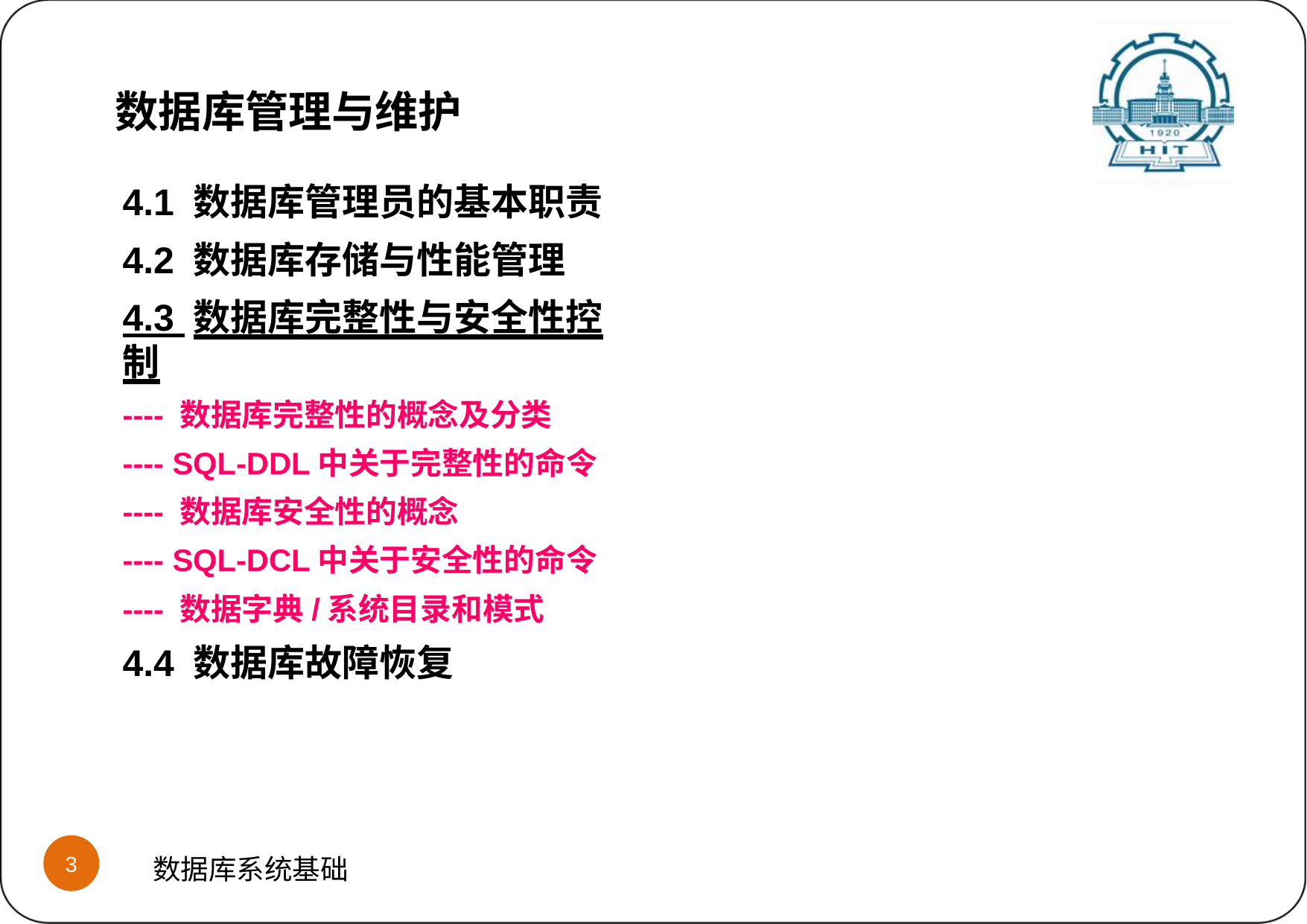

数据库管理与维护

4.1 数据库管理员的基本职责
4.2 数据库存储与性能管理
4.3 数据库完整性与安全性控制
---- 数据库完整性的概念及分类
---- SQL-DDL中关于完整性的命令
---- 数据库安全性的概念
---- SQL-DCL中关于安全性的命令
---- 数据字典/系统目录和模式
4.4 数据库故障恢复